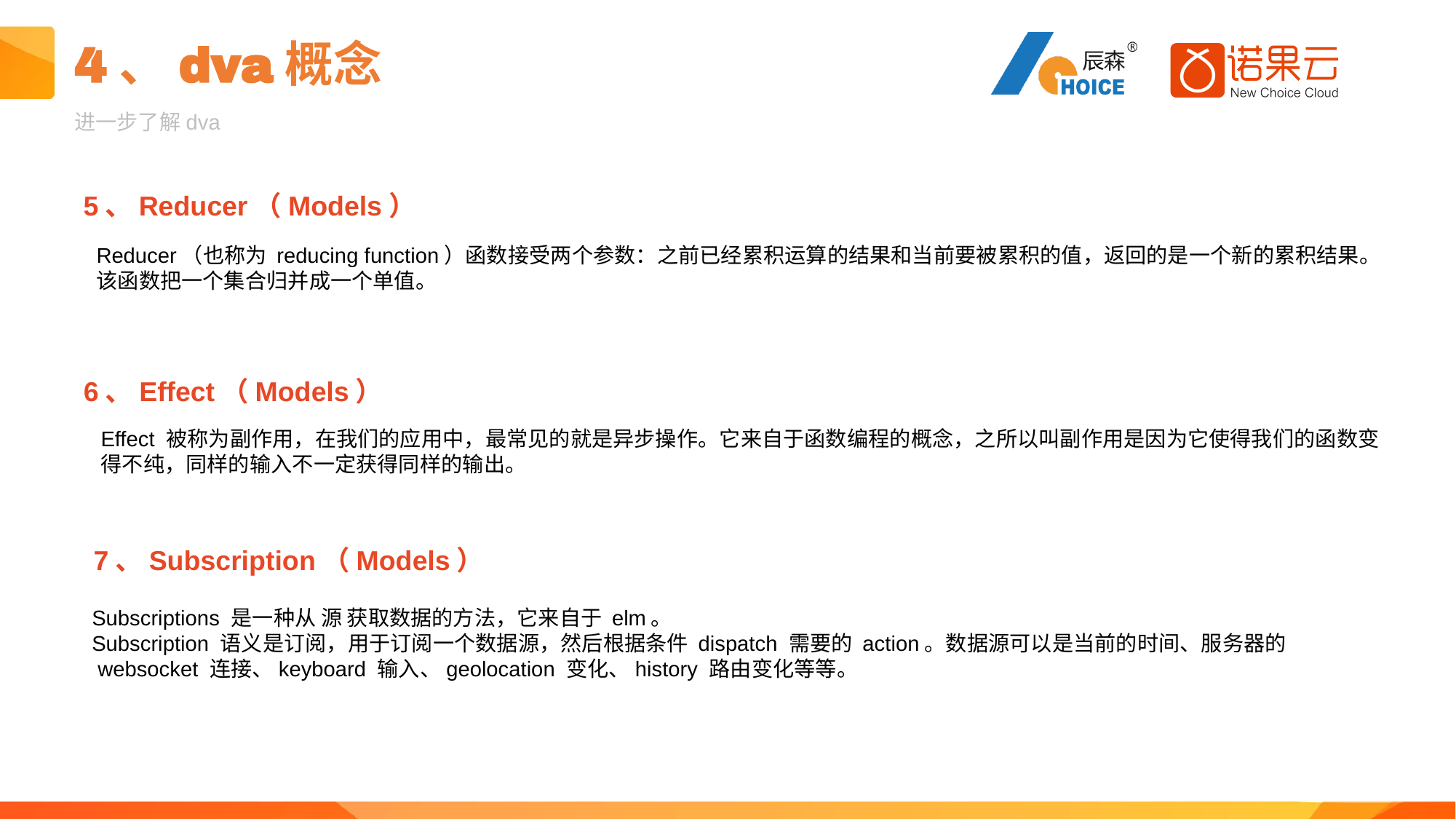

# 4、dva概念
进一步了解dva
5、Reducer（Models）

Reducer（也称为 reducing function）函数接受两个参数：之前已经累积运算的结果和当前要被累积的值，返回的是一个新的累积结果。
该函数把一个集合归并成一个单值。
6、Effect（Models）
Effect 被称为副作用，在我们的应用中，最常见的就是异步操作。它来自于函数编程的概念，之所以叫副作用是因为它使得我们的函数变
得不纯，同样的输入不一定获得同样的输出。
7、Subscription（Models）

Subscriptions 是一种从 源 获取数据的方法，它来自于 elm。
Subscription 语义是订阅，用于订阅一个数据源，然后根据条件 dispatch 需要的 action。数据源可以是当前的时间、服务器的
 websocket 连接、keyboard 输入、geolocation 变化、history 路由变化等等。